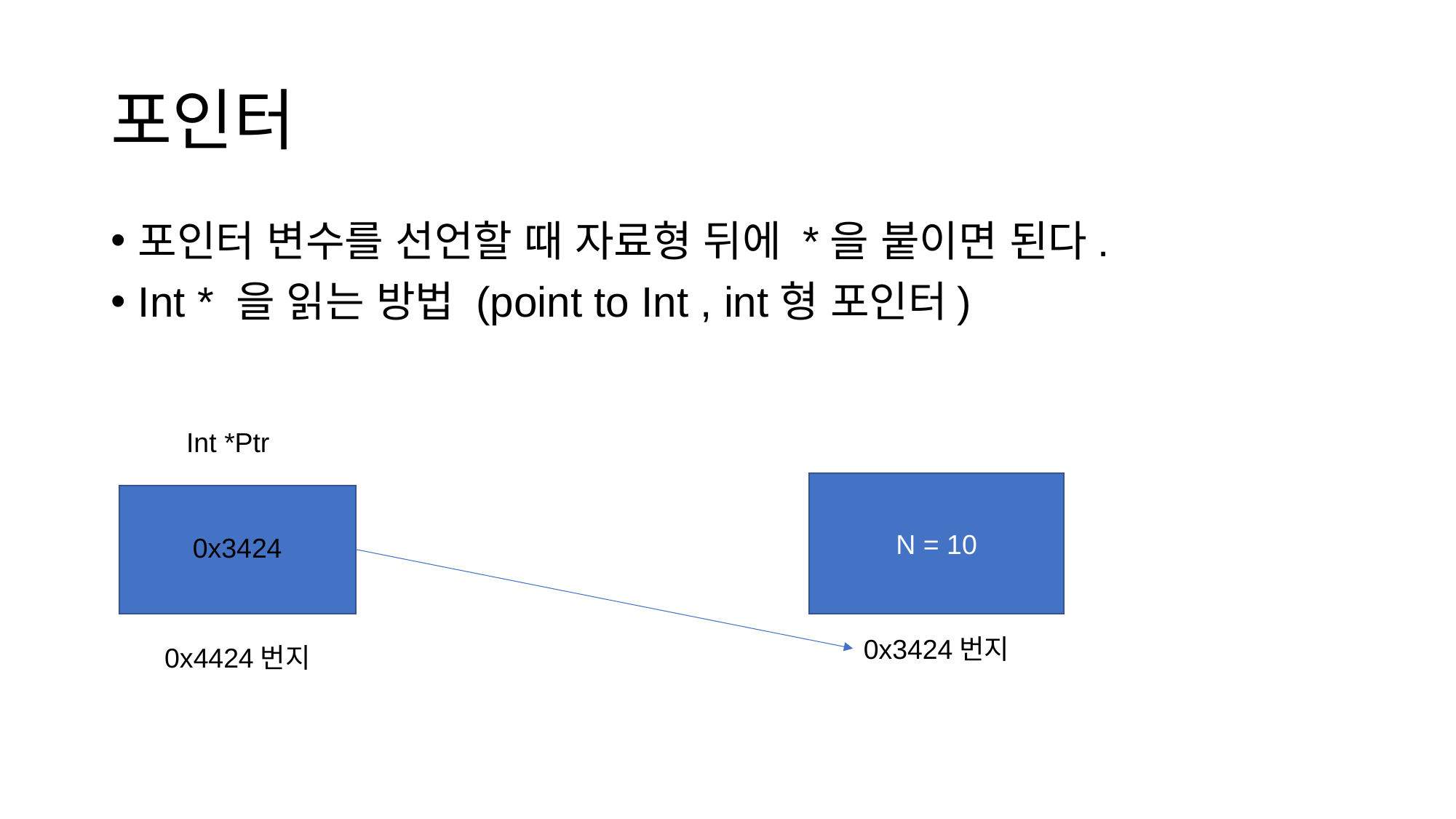

# 포인터
포인터 변수를 선언할 때 자료형 뒤에 *을 붙이면 된다.
Int * 을 읽는 방법 (point to Int , int형 포인터)

Int *Ptr
N = 10

0x3424
0x3424번지
0x4424번지